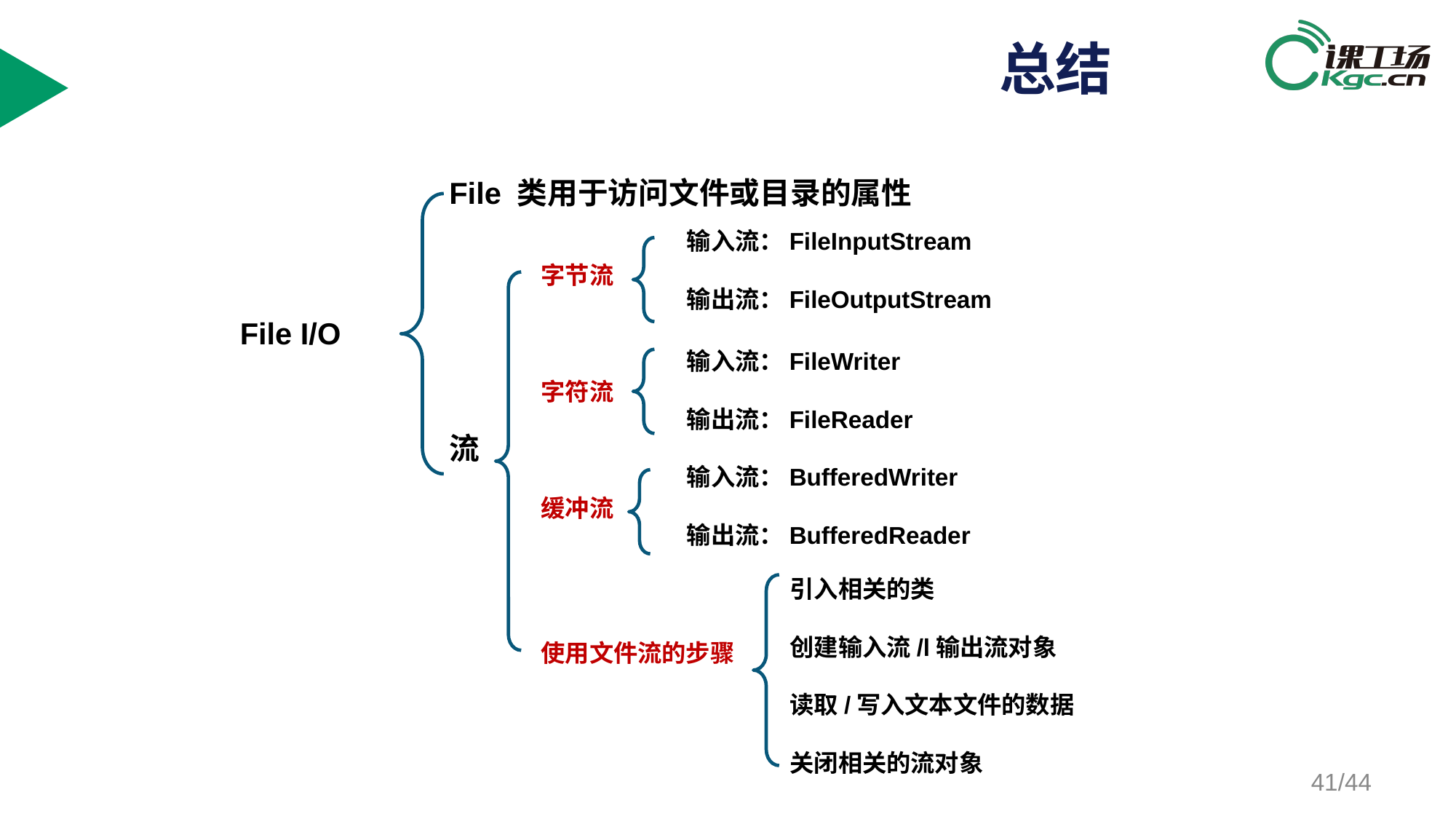

# 总结
File 类用于访问文件或目录的属性

流

输入流：FileInputStream

输出流：FileOutputStream

字节流

字符流

缓冲流

使用文件流的步骤

File I/O
输入流：FileWriter

输出流：FileReader

输入流：BufferedWriter

输出流：BufferedReader

引入相关的类

创建输入流/l输出流对象

读取/写入文本文件的数据

关闭相关的流对象

41/44